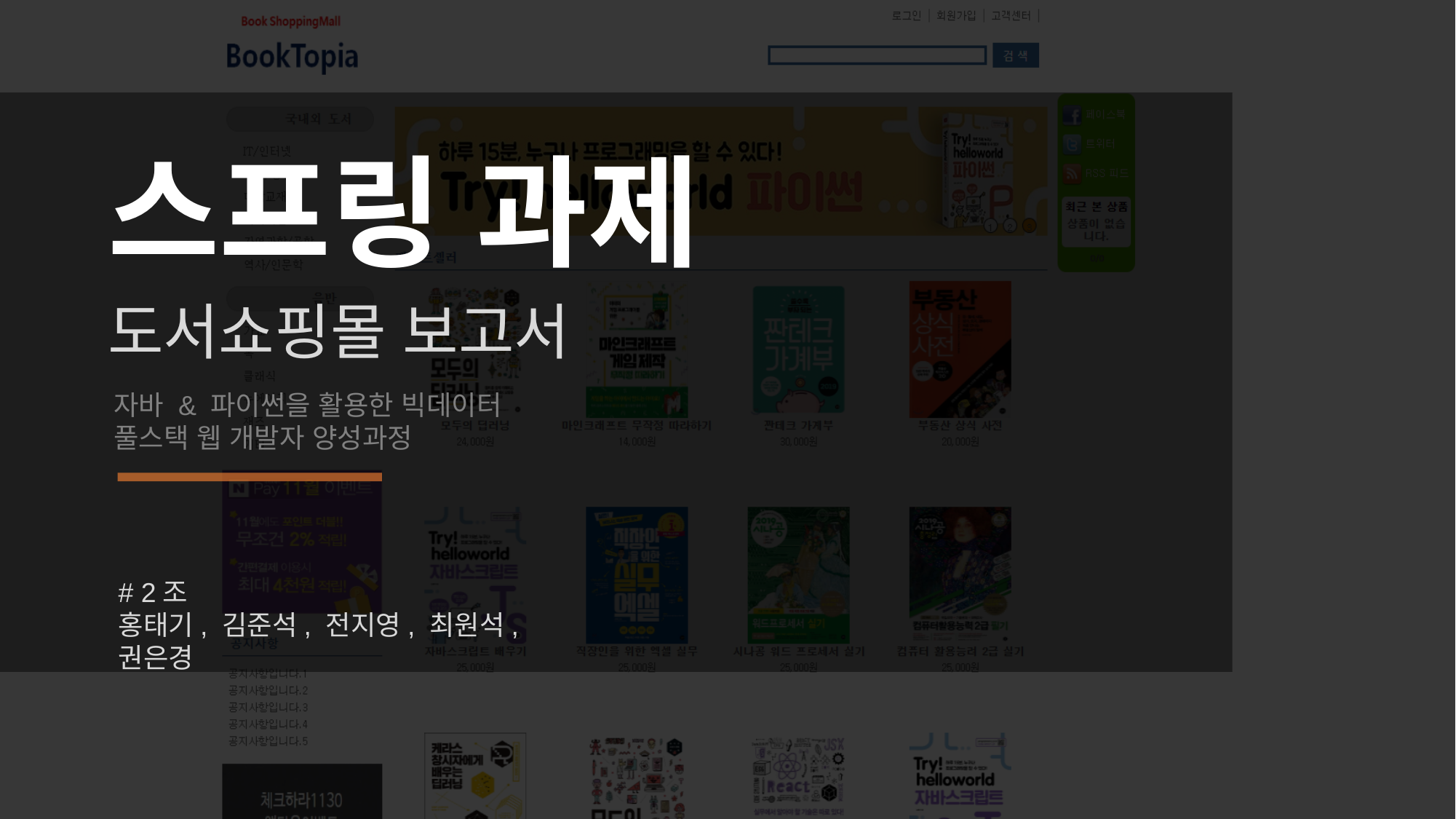

스프링 과제
도서쇼핑몰 보고서
자바 & 파이썬을 활용한 빅데이터
풀스택 웹 개발자 양성과정

# 2조
홍태기, 김준석, 전지영, 최원석, 권은경